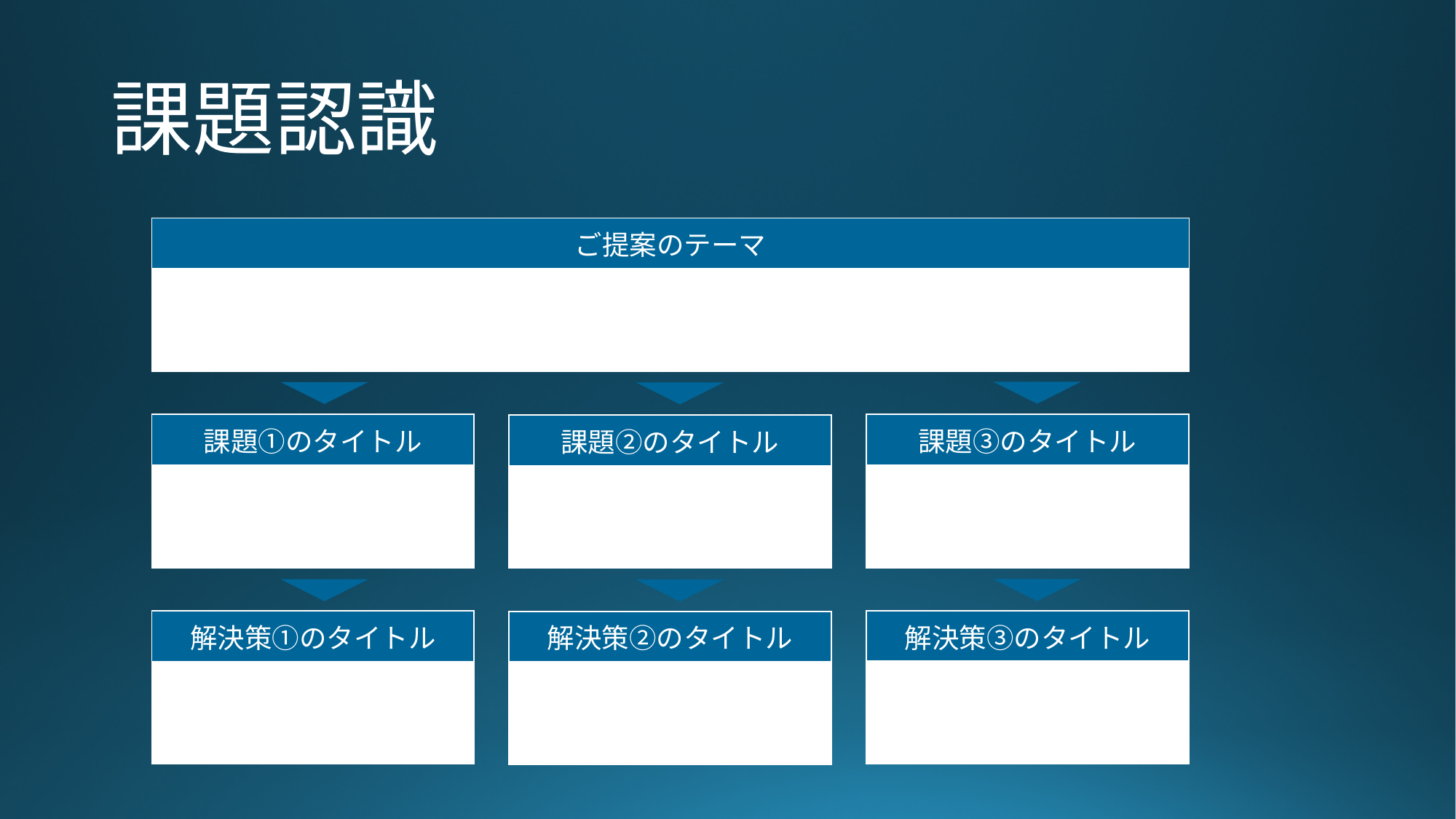

# 課題認識
| ご提案のテーマ |
| --- |
|  |

| 課題①のタイトル |
| --- |
|  |
| 課題③のタイトル |
| --- |
|  |
| 課題②のタイトル |
| --- |
|  |

| 解決策③のタイトル |
| --- |
|  |
| 解決策①のタイトル |
| --- |
|  |
| 解決策②のタイトル |
| --- |
|  |